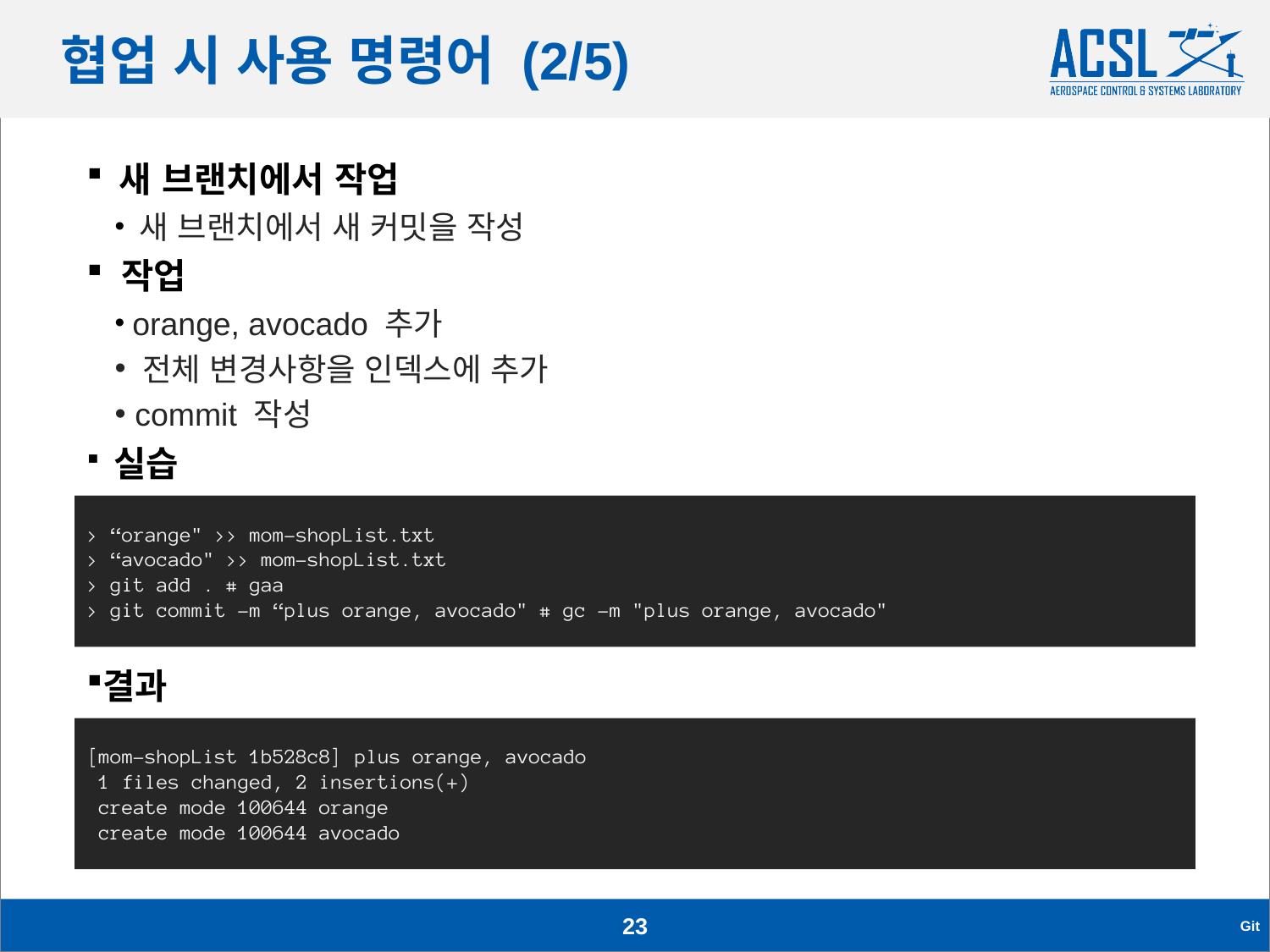

# 협업 시 사용 명령어 (2/5)
 새 브랜치에서 작업
 새 브랜치에서 새 커밋을 작성
 작업
 orange, avocado 추가
 전체 변경사항을 인덱스에 추가
 commit 작성
 실습

결과

> “orange" >> mom-shopList.txt
> “avocado" >> mom-shopList.txt
> git add . # gaa
> git commit -m “plus orange, avocado" # gc -m "plus orange, avocado"
[mom-shopList 1b528c8] plus orange, avocado
 1 files changed, 2 insertions(+)
 create mode 100644 orange
 create mode 100644 avocado
23
Git